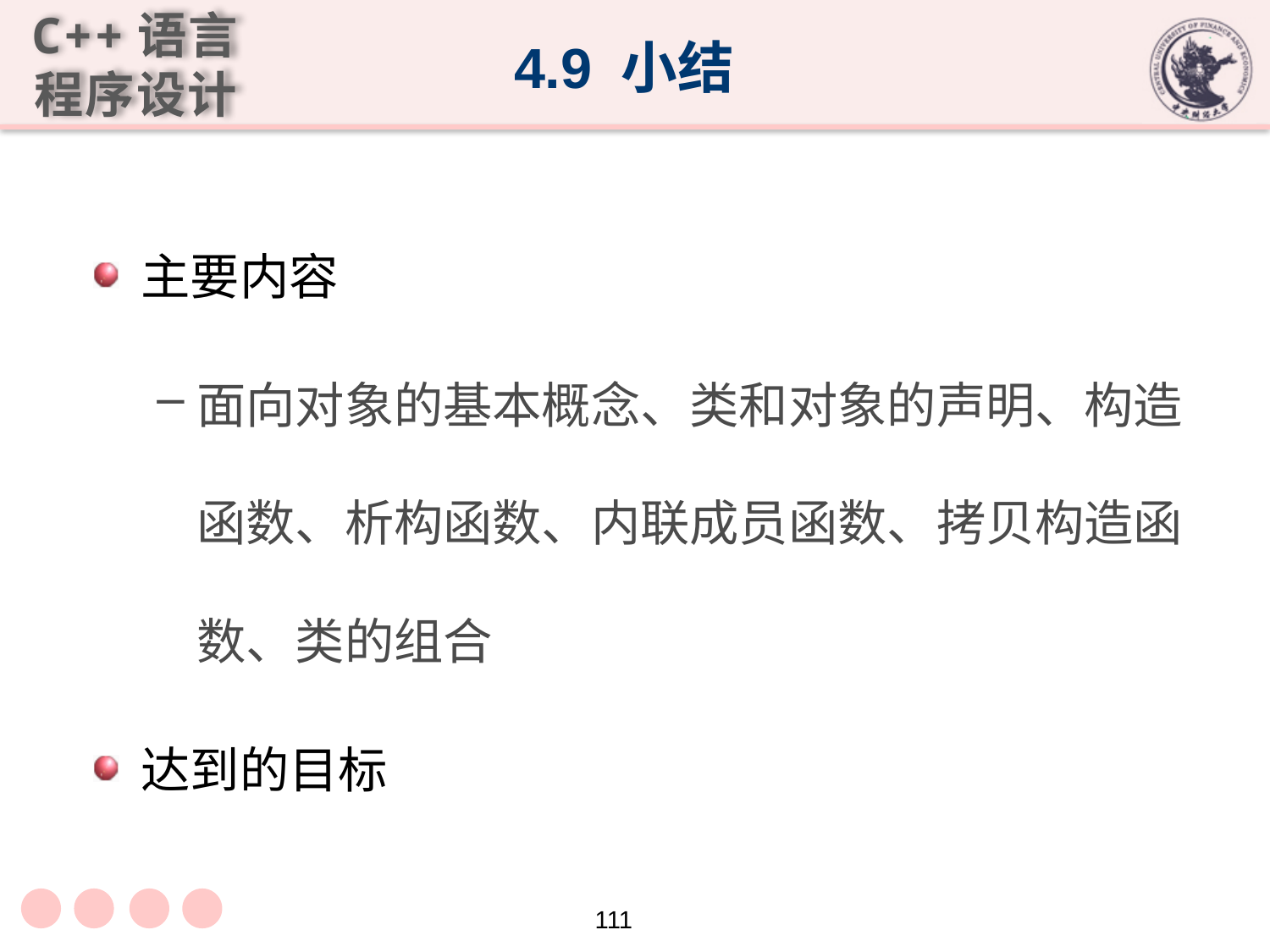

# 4.9 小结
主要内容
面向对象的基本概念、类和对象的声明、构造函数、析构函数、内联成员函数、拷贝构造函数、类的组合
达到的目标
111